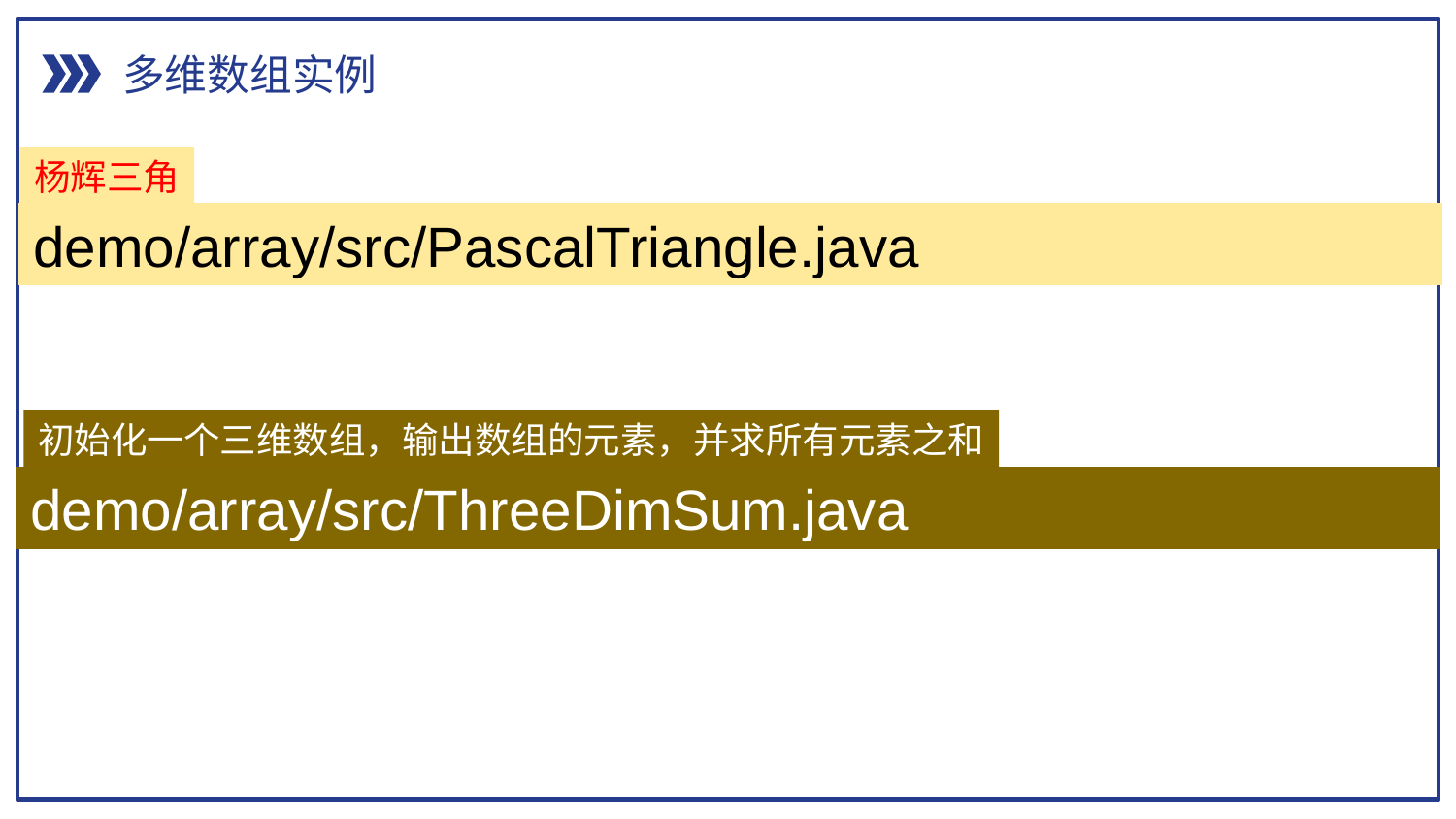

多维数组实例

杨辉三角
demo/array/src/PascalTriangle.java
初始化一个三维数组，输出数组的元素，并求所有元素之和
demo/array/src/ThreeDimSum.java